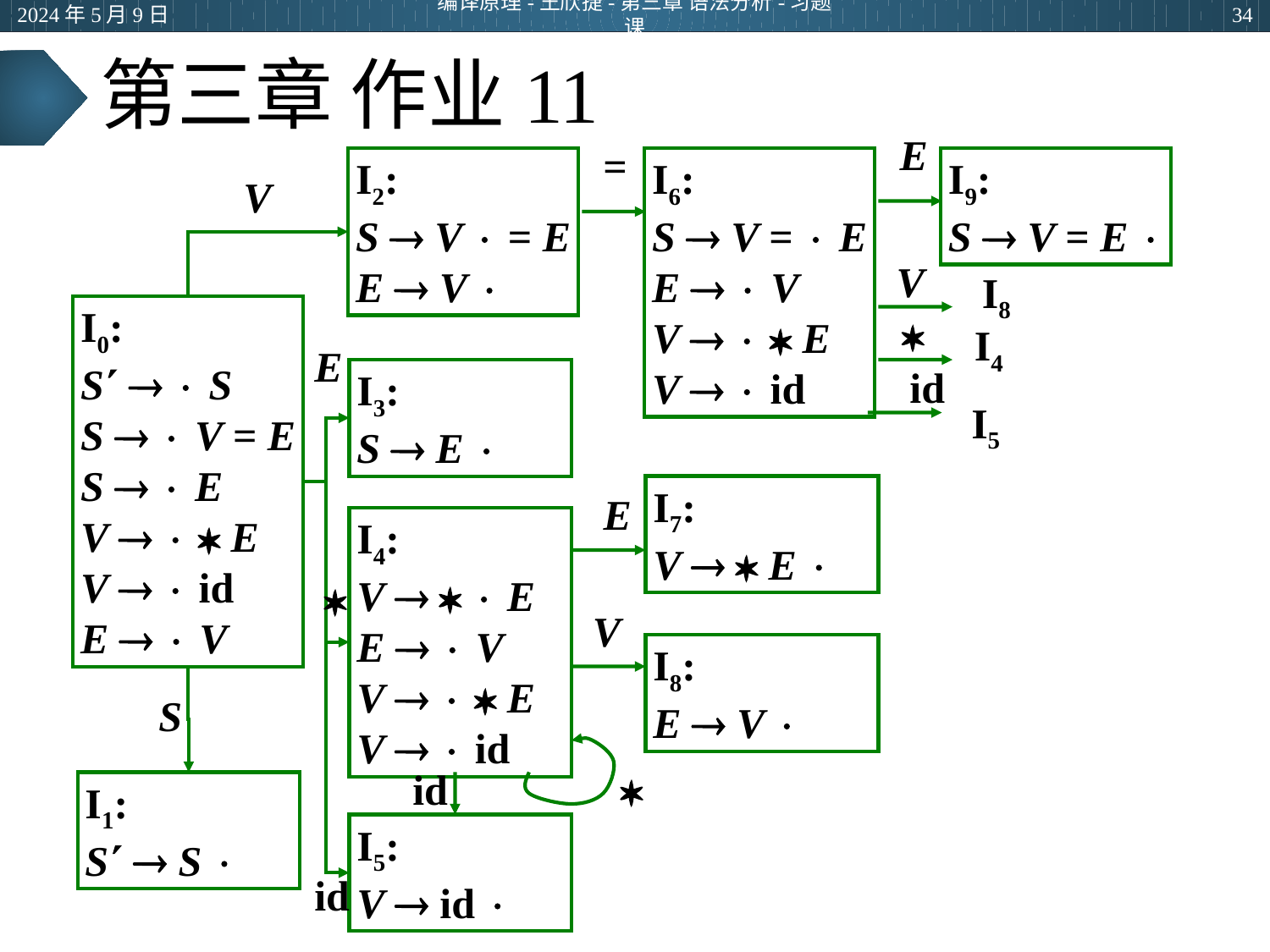

2024年5月9日
编译原理-王欣捷-第三章 语法分析-习题课
34
# 第三章 作业11
E
=
I2:
S → V ⋅ = E
E → V ⋅
I6:
S → V = ⋅ E
E → ⋅ V
V → ⋅ ∗ E
V → ⋅ id
I9:
S → V = E ⋅
V

V
I8
I0:
S′ → ⋅ S
S → ⋅ V = E
S → ⋅ E
V → ⋅ ∗ E
V → ⋅ id
E → ⋅ V
∗

I4
E
id
I3:
S → E ⋅

I5

I7:
V → ∗ E ⋅
E
I4:
V → ∗ ⋅ E
E → ⋅ V
V → ⋅ ∗ E
V → ⋅ id

∗
V
I8:
E → V ⋅

S

∗
id
I1:
S′ → S ⋅

I5:
V → id ⋅
id